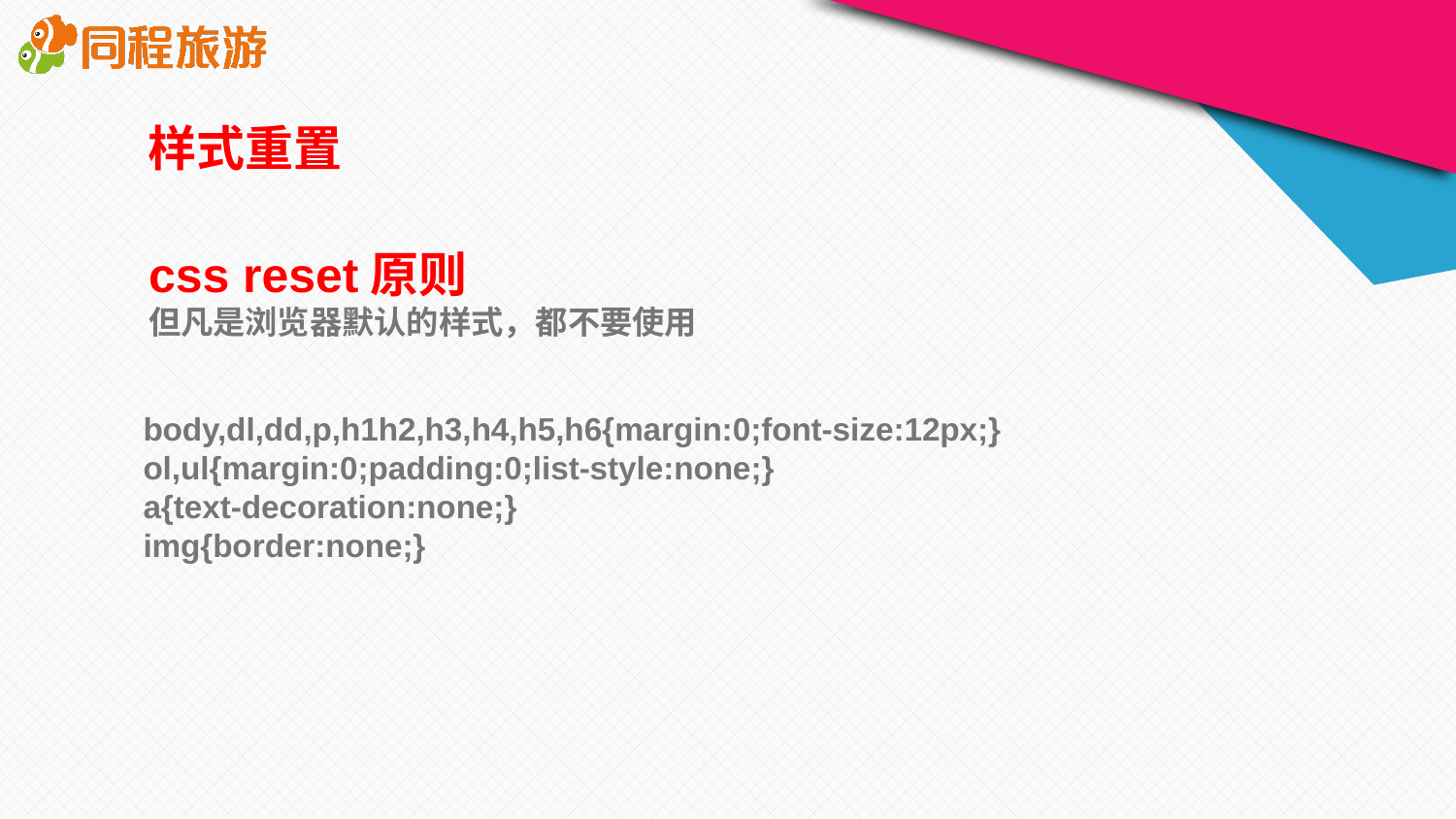

样式重置
css reset原则
但凡是浏览器默认的样式，都不要使用
body,dl,dd,p,h1h2,h3,h4,h5,h6{margin:0;font-size:12px;}
ol,ul{margin:0;padding:0;list-style:none;}
a{text-decoration:none;}
img{border:none;}